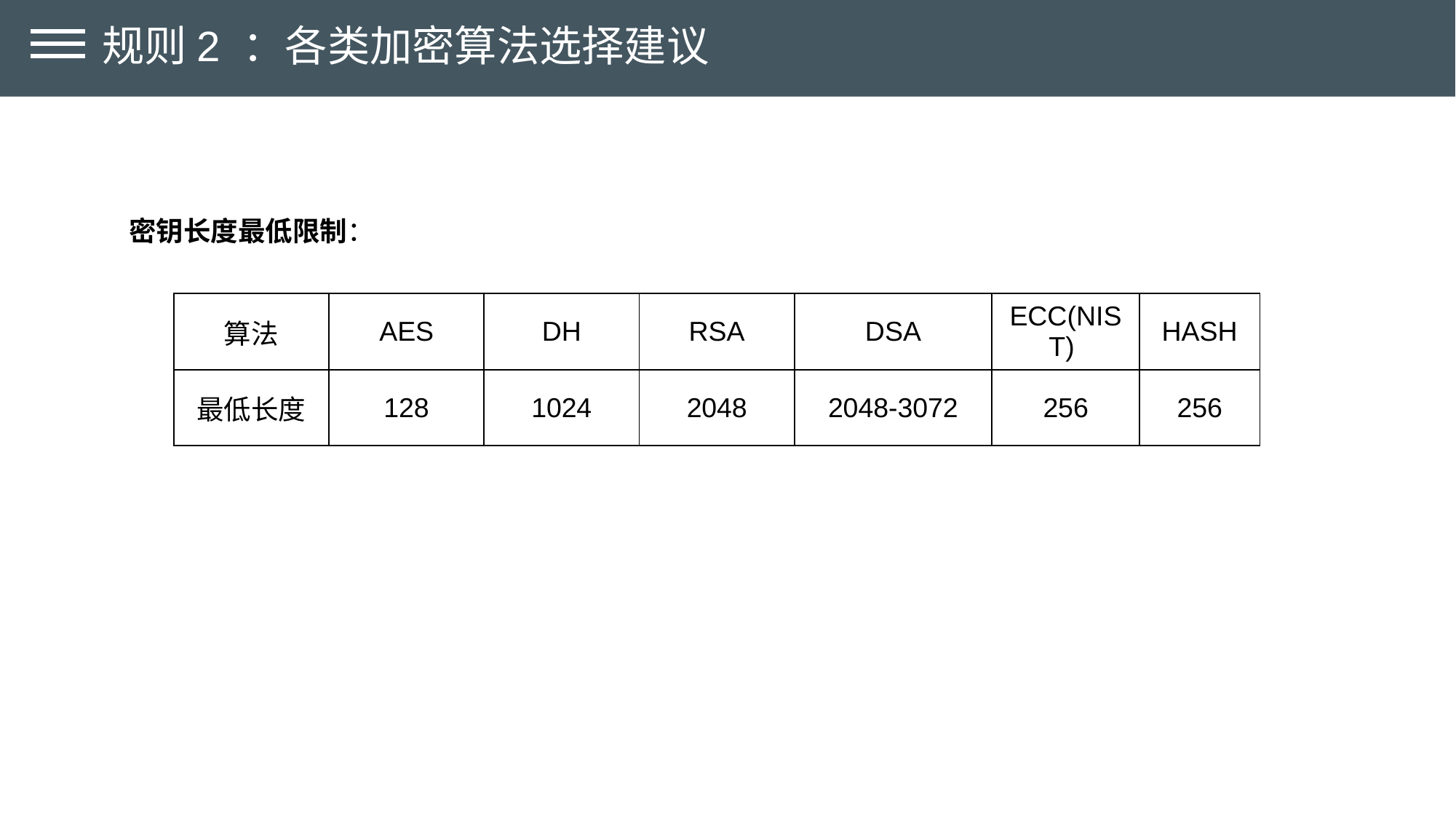

规则2 ：各类加密算法选择建议
密钥长度最低限制：
| 算法 | AES | DH | RSA | DSA | ECC(NIST) | HASH |
| --- | --- | --- | --- | --- | --- | --- |
| 最低长度 | 128 | 1024 | 2048 | 2048-3072 | 256 | 256 |